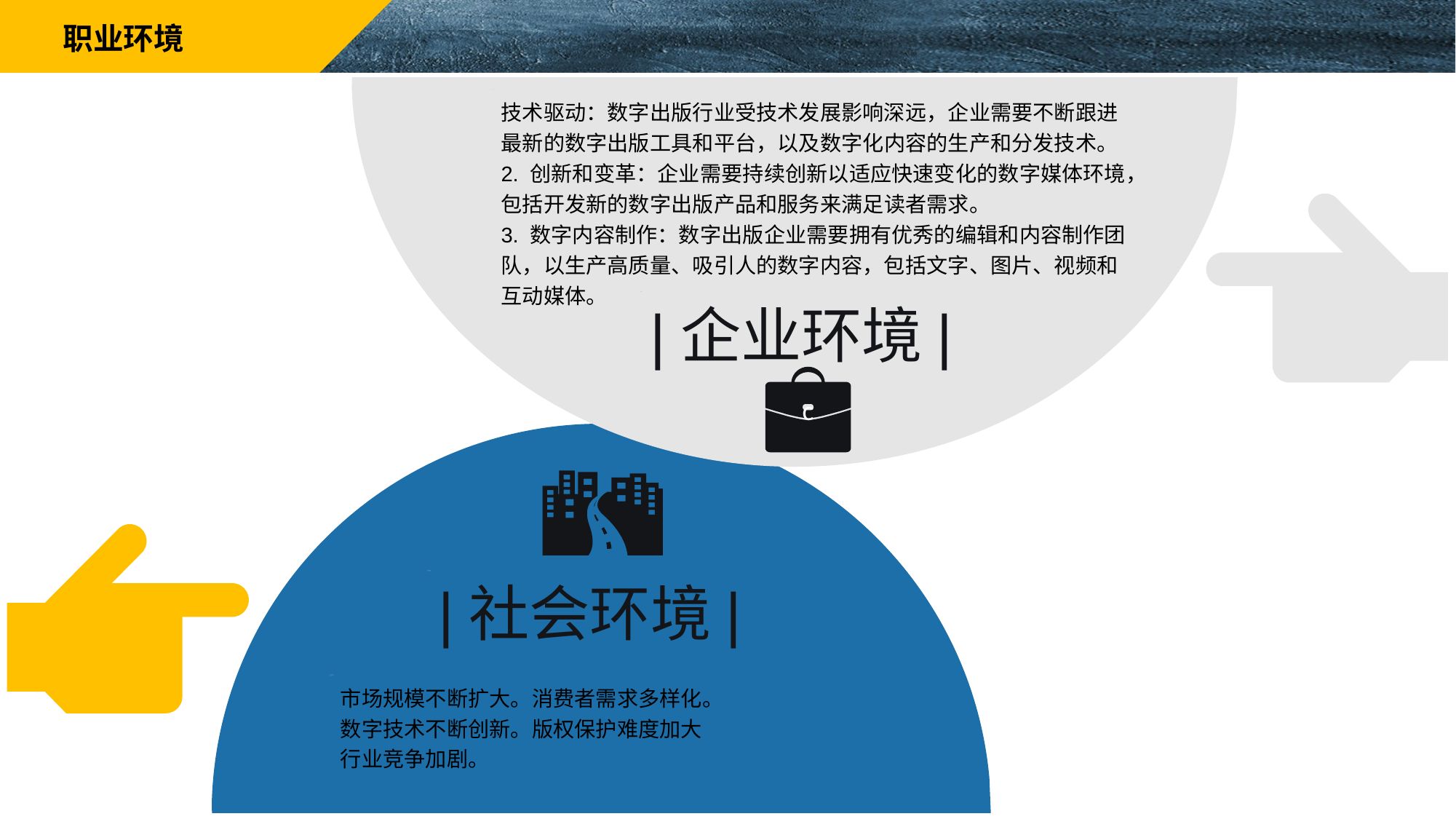

职业环境

技术驱动：数字出版行业受技术发展影响深远，企业需要不断跟进最新的数字出版工具和平台，以及数字化内容的生产和分发技术。
2. 创新和变革：企业需要持续创新以适应快速变化的数字媒体环境，包括开发新的数字出版产品和服务来满足读者需求。
3. 数字内容制作：数字出版企业需要拥有优秀的编辑和内容制作团队，以生产高质量、吸引人的数字内容，包括文字、图片、视频和互动媒体。

|企业环境|
c

|社会环境|
市场规模不断扩大。消费者需求多样化。
数字技术不断创新。版权保护难度加大
行业竞争加剧。